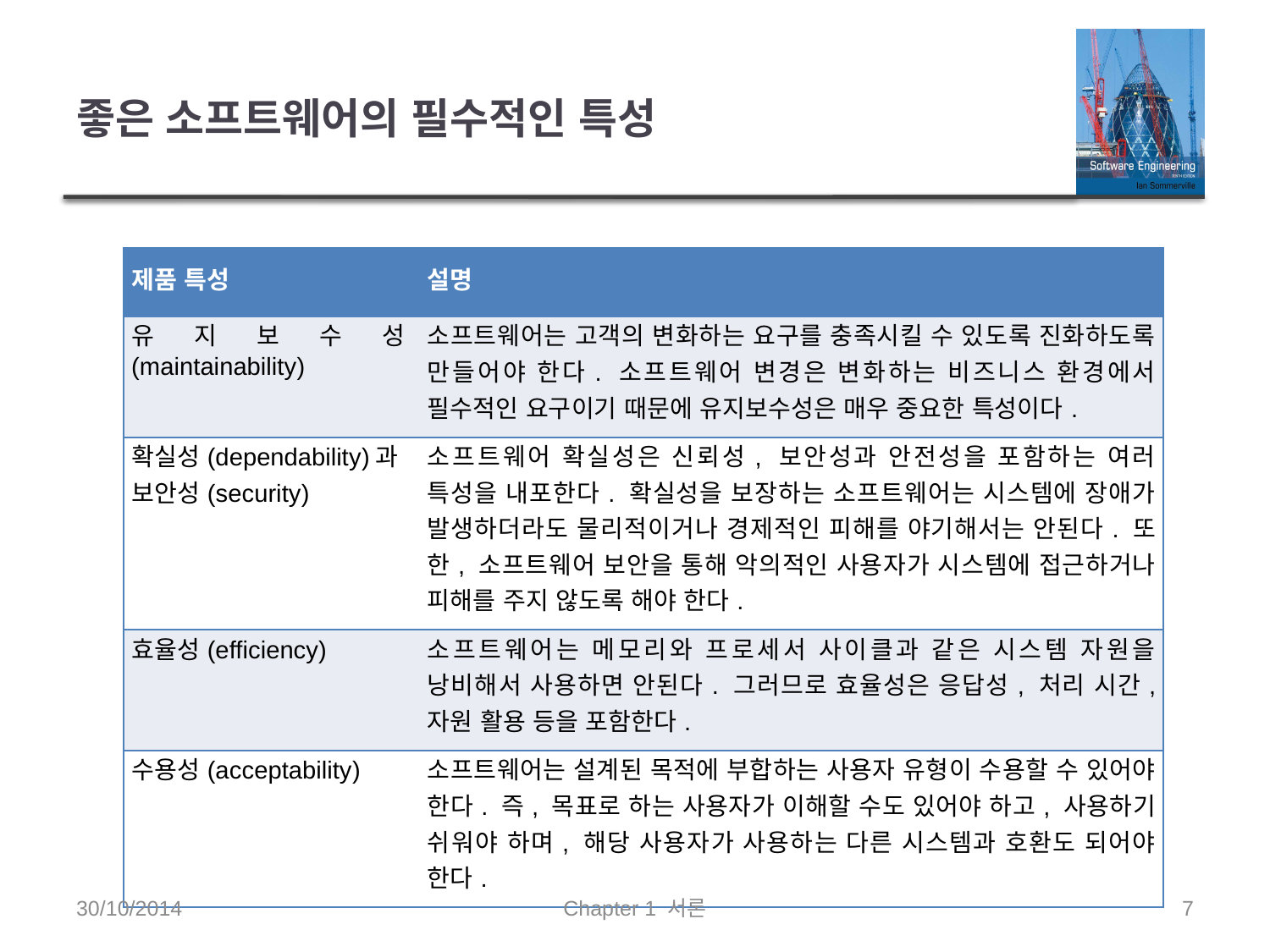

# 좋은 소프트웨어의 필수적인 특성
| 제품 특성 | 설명 |
| --- | --- |
| 유지보수성(maintainability) | 소프트웨어는 고객의 변화하는 요구를 충족시킬 수 있도록 진화하도록 만들어야 한다. 소프트웨어 변경은 변화하는 비즈니스 환경에서 필수적인 요구이기 때문에 유지보수성은 매우 중요한 특성이다. |
| 확실성(dependability)과 보안성(security) | 소프트웨어 확실성은 신뢰성, 보안성과 안전성을 포함하는 여러 특성을 내포한다. 확실성을 보장하는 소프트웨어는 시스템에 장애가 발생하더라도 물리적이거나 경제적인 피해를 야기해서는 안된다. 또한, 소프트웨어 보안을 통해 악의적인 사용자가 시스템에 접근하거나 피해를 주지 않도록 해야 한다. |
| 효율성(efficiency) | 소프트웨어는 메모리와 프로세서 사이클과 같은 시스템 자원을 낭비해서 사용하면 안된다. 그러므로 효율성은 응답성, 처리 시간, 자원 활용 등을 포함한다. |
| 수용성(acceptability) | 소프트웨어는 설계된 목적에 부합하는 사용자 유형이 수용할 수 있어야 한다. 즉, 목표로 하는 사용자가 이해할 수도 있어야 하고, 사용하기 쉬워야 하며, 해당 사용자가 사용하는 다른 시스템과 호환도 되어야 한다. |
30/10/2014
Chapter 1 서론
7